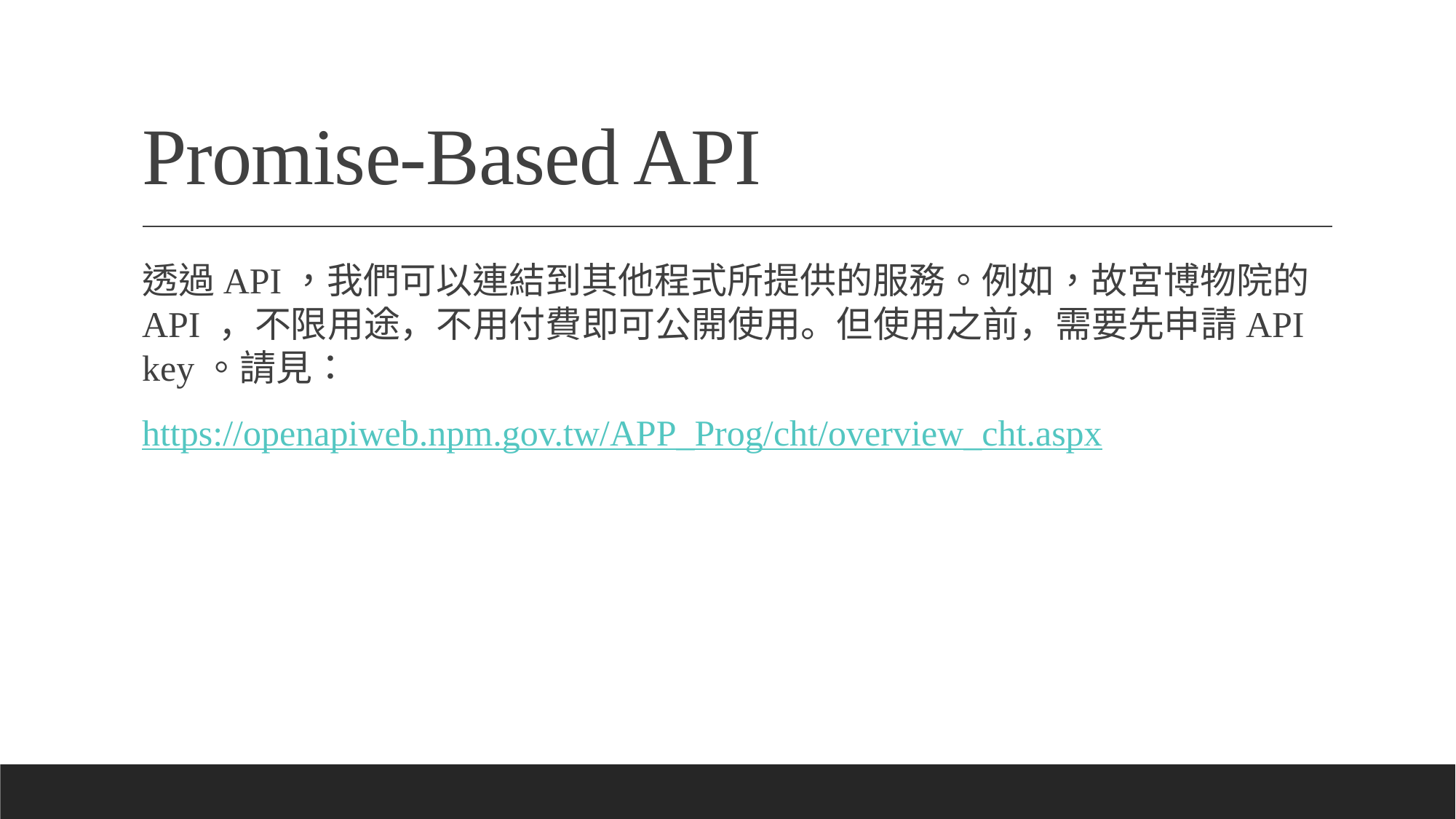

# Promise-Based API
透過API，我們可以連結到其他程式所提供的服務。例如，故宮博物院的API ，不限用途，不用付費即可公開使用。但使用之前，需要先申請API key。請見：
https://openapiweb.npm.gov.tw/APP_Prog/cht/overview_cht.aspx